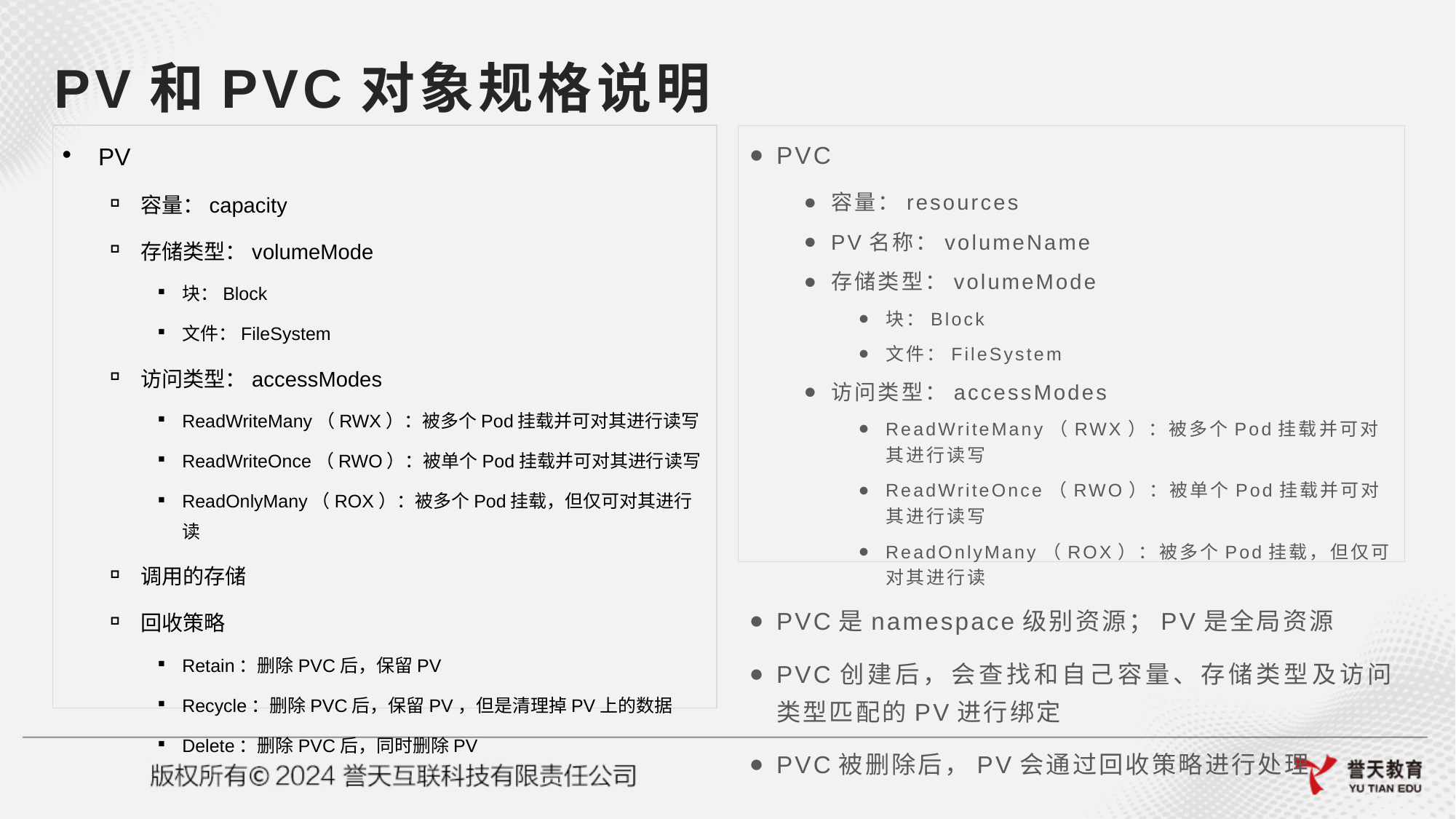

# PV和PVC对象规格说明
PV
容量：capacity
存储类型：volumeMode
块：Block
文件：FileSystem
访问类型：accessModes
ReadWriteMany（RWX）：被多个Pod挂载并可对其进行读写
ReadWriteOnce（RWO）：被单个Pod挂载并可对其进行读写
ReadOnlyMany（ROX）：被多个Pod挂载，但仅可对其进行读
调用的存储
回收策略
Retain：删除PVC后，保留PV
Recycle：删除PVC后，保留PV，但是清理掉PV上的数据
Delete：删除PVC后，同时删除PV

PVC
容量：resources
PV名称：volumeName
存储类型：volumeMode
块：Block
文件：FileSystem
访问类型：accessModes
ReadWriteMany（RWX）：被多个Pod挂载并可对其进行读写
ReadWriteOnce（RWO）：被单个Pod挂载并可对其进行读写
ReadOnlyMany（ROX）：被多个Pod挂载，但仅可对其进行读
PVC是namespace级别资源；PV是全局资源
PVC创建后，会查找和自己容量、存储类型及访问类型匹配的PV进行绑定
PVC被删除后，PV会通过回收策略进行处理